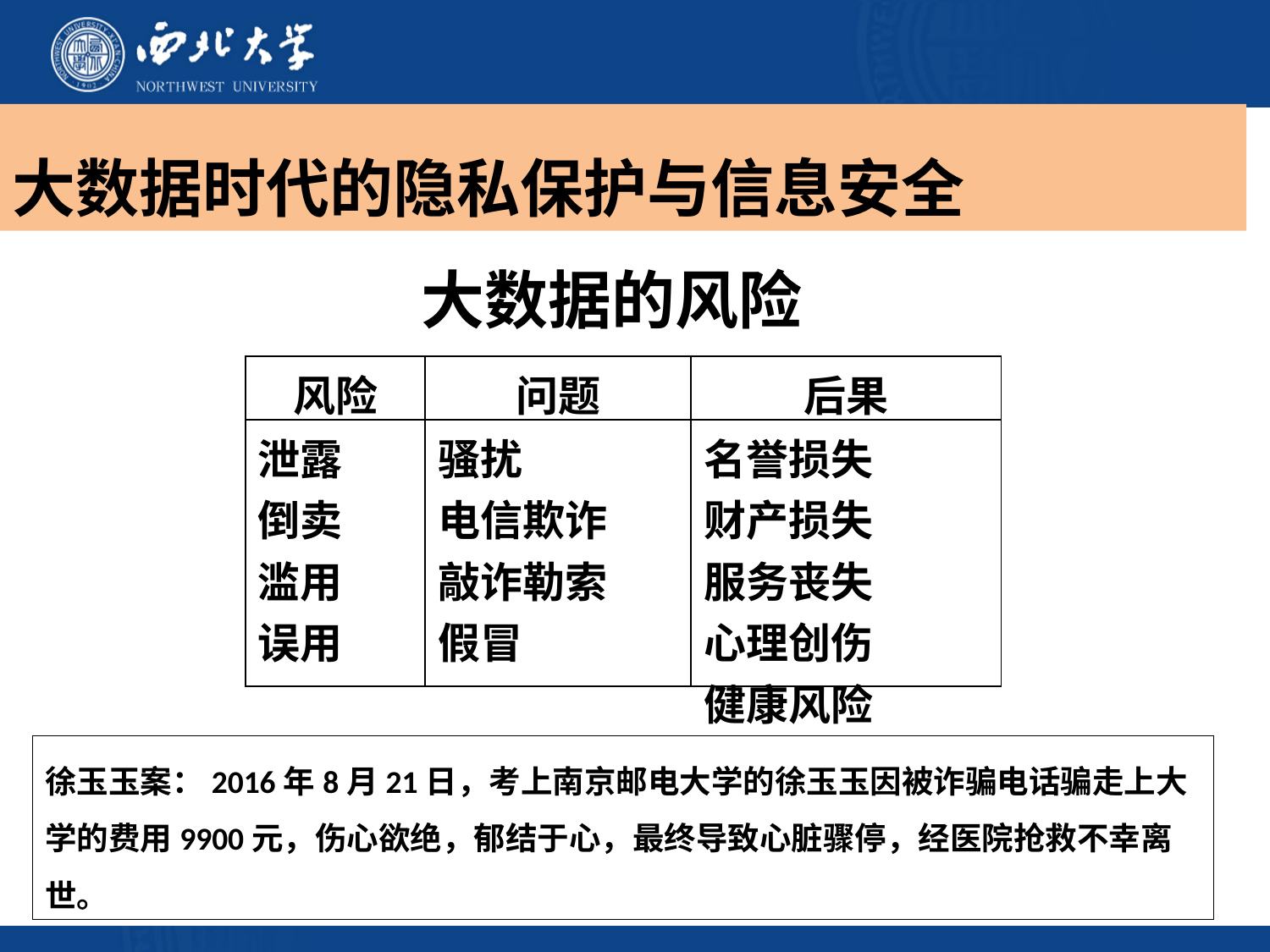

大数据时代的隐私保护与信息安全
大数据的风险
| 风险 | 问题 | 后果 |
| --- | --- | --- |
| 泄露 倒卖 滥用 误用 | 骚扰 电信欺诈 敲诈勒索 假冒 | 名誉损失 财产损失 服务丧失 心理创伤 健康风险 |
徐玉玉案：2016年8月21日，考上南京邮电大学的徐玉玉因被诈骗电话骗走上大学的费用9900元，伤心欲绝，郁结于心，最终导致心脏骤停，经医院抢救不幸离世。